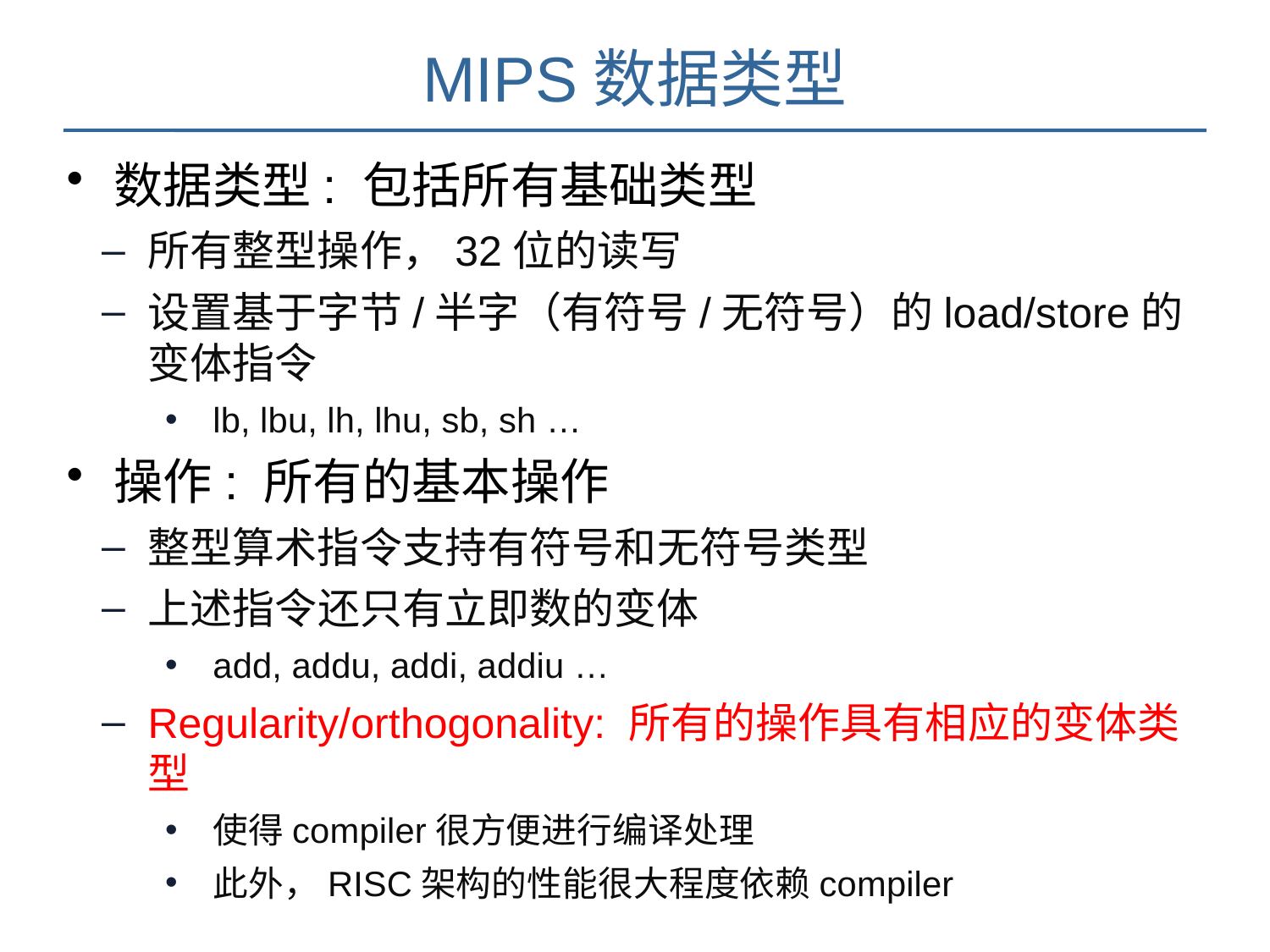

# MIPS数据类型
数据类型: 包括所有基础类型
所有整型操作，32位的读写
设置基于字节/半字（有符号/无符号）的load/store的变体指令
lb, lbu, lh, lhu, sb, sh …
操作: 所有的基本操作
整型算术指令支持有符号和无符号类型
上述指令还只有立即数的变体
add, addu, addi, addiu …
Regularity/orthogonality: 所有的操作具有相应的变体类型
使得compiler很方便进行编译处理
此外，RISC架构的性能很大程度依赖compiler